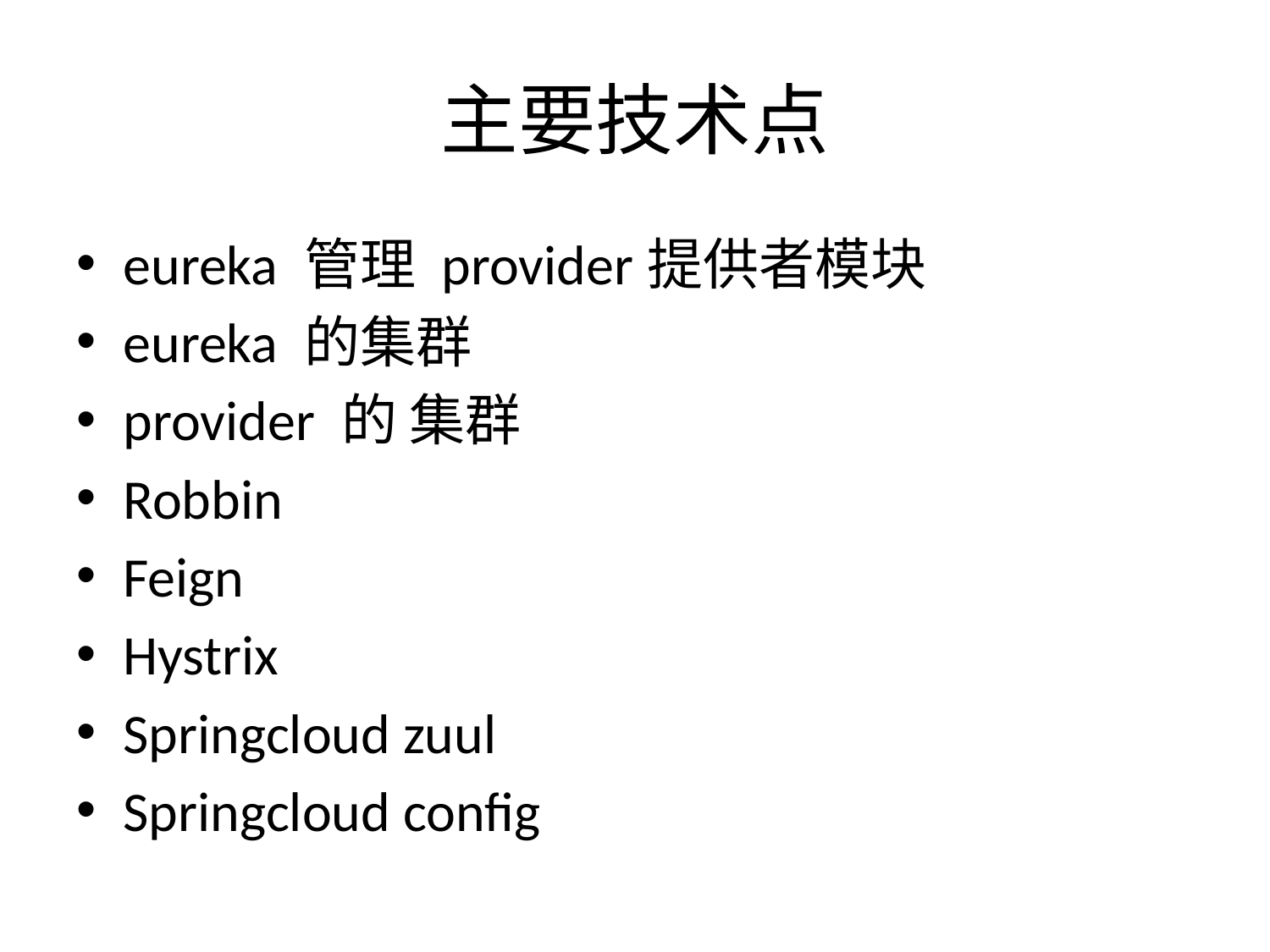

# 主要技术点
eureka 管理 provider提供者模块
eureka 的集群
provider 的 集群
Robbin
Feign
Hystrix
Springcloud zuul
Springcloud config